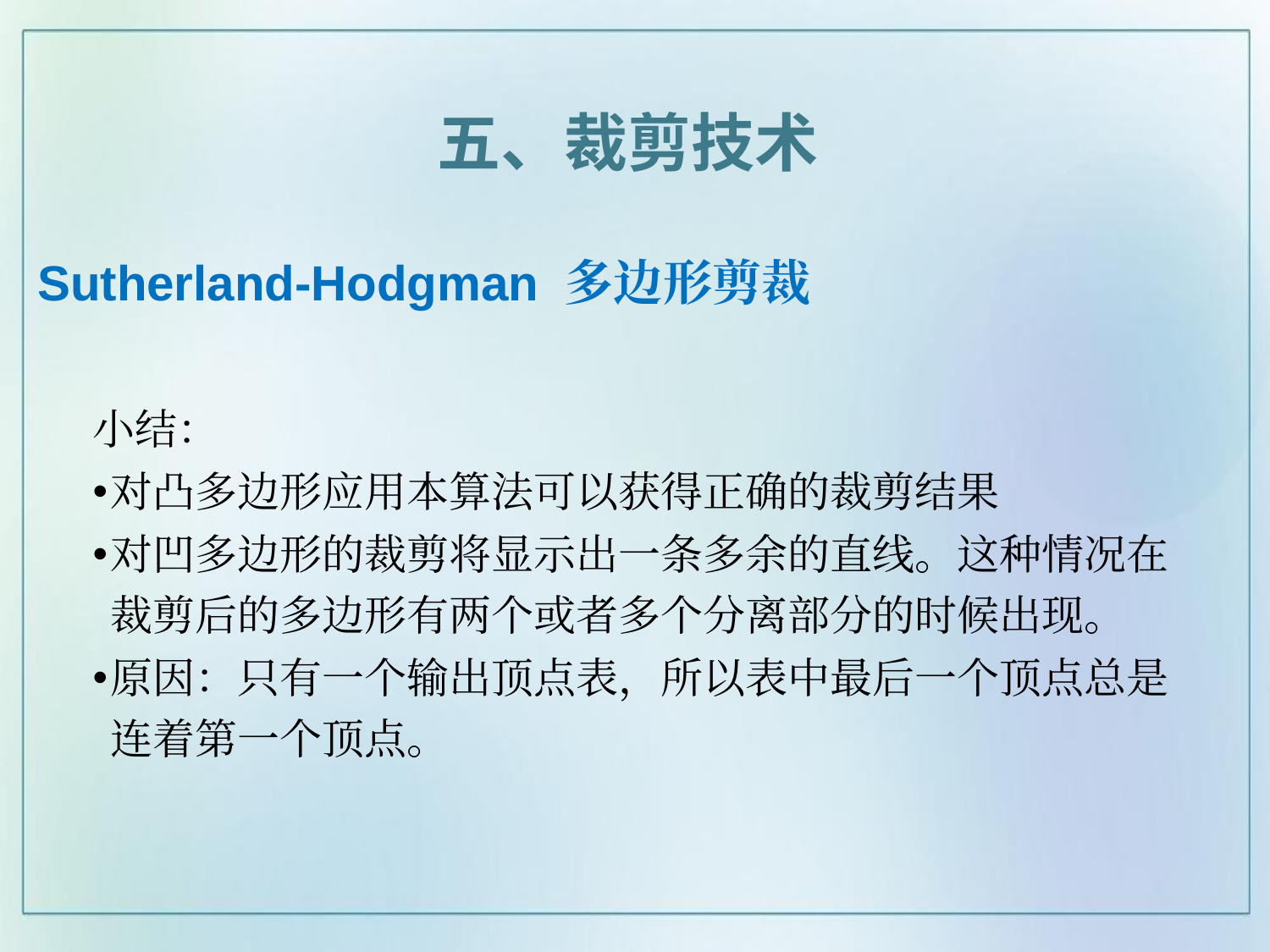

五、裁剪技术
# Sutherland-Hodgman 多边形剪裁
小结：
对凸多边形应用本算法可以获得正确的裁剪结果
对凹多边形的裁剪将显示出一条多余的直线。这种情况在裁剪后的多边形有两个或者多个分离部分的时候出现。
原因：只有一个输出顶点表，所以表中最后一个顶点总是连着第一个顶点。